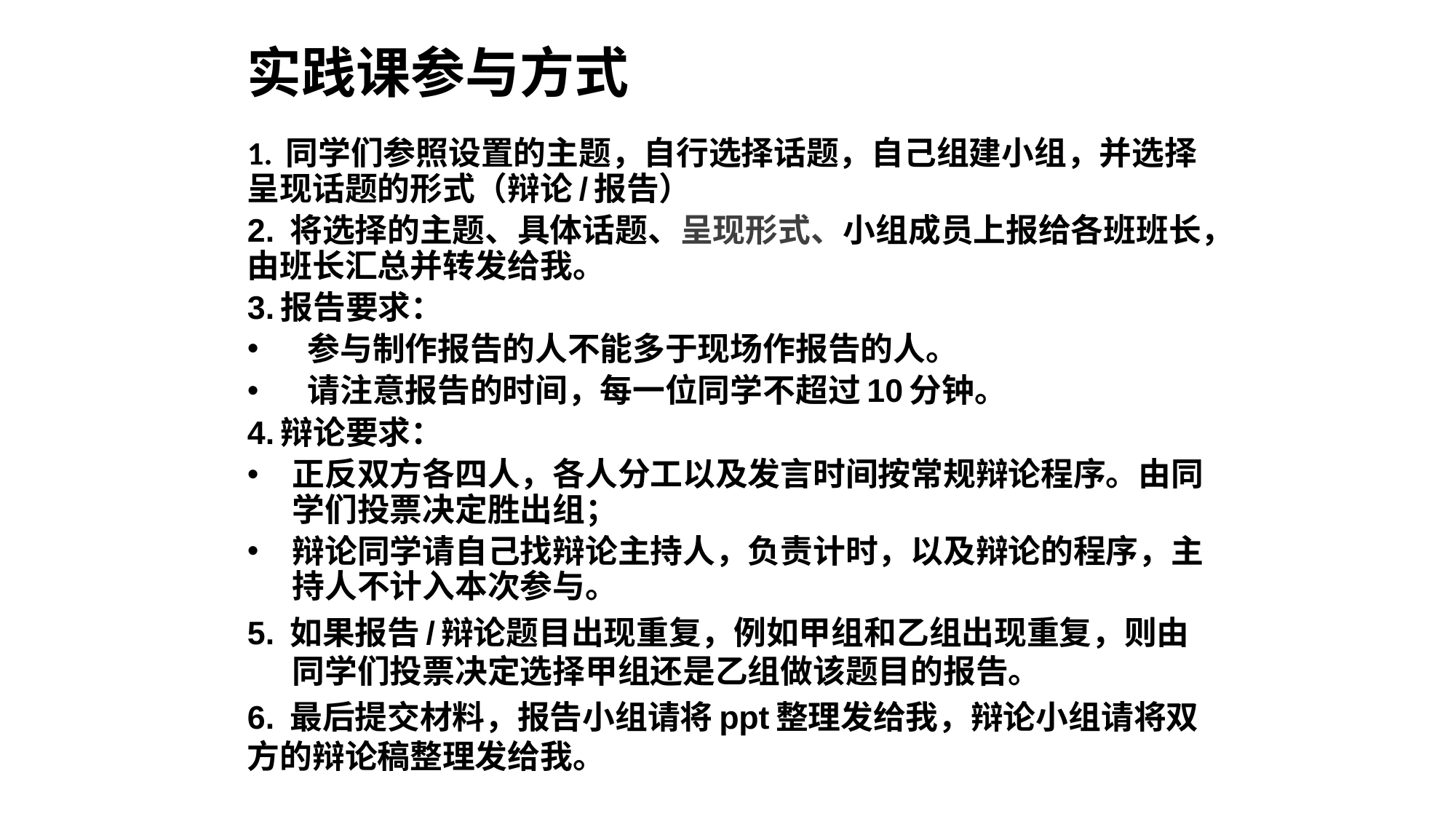

# 实践课参与方式
1. 同学们参照设置的主题，自行选择话题，自己组建小组，并选择呈现话题的形式（辩论/报告）
2. 将选择的主题、具体话题、呈现形式、小组成员上报给各班班长，由班长汇总并转发给我。
3.报告要求：
参与制作报告的人不能多于现场作报告的人。
请注意报告的时间，每一位同学不超过10分钟。
4.辩论要求：
正反双方各四人，各人分工以及发言时间按常规辩论程序。由同学们投票决定胜出组；
辩论同学请自己找辩论主持人，负责计时，以及辩论的程序，主持人不计入本次参与。
5. 如果报告/辩论题目出现重复，例如甲组和乙组出现重复，则由同学们投票决定选择甲组还是乙组做该题目的报告。
6. 最后提交材料，报告小组请将ppt整理发给我，辩论小组请将双方的辩论稿整理发给我。